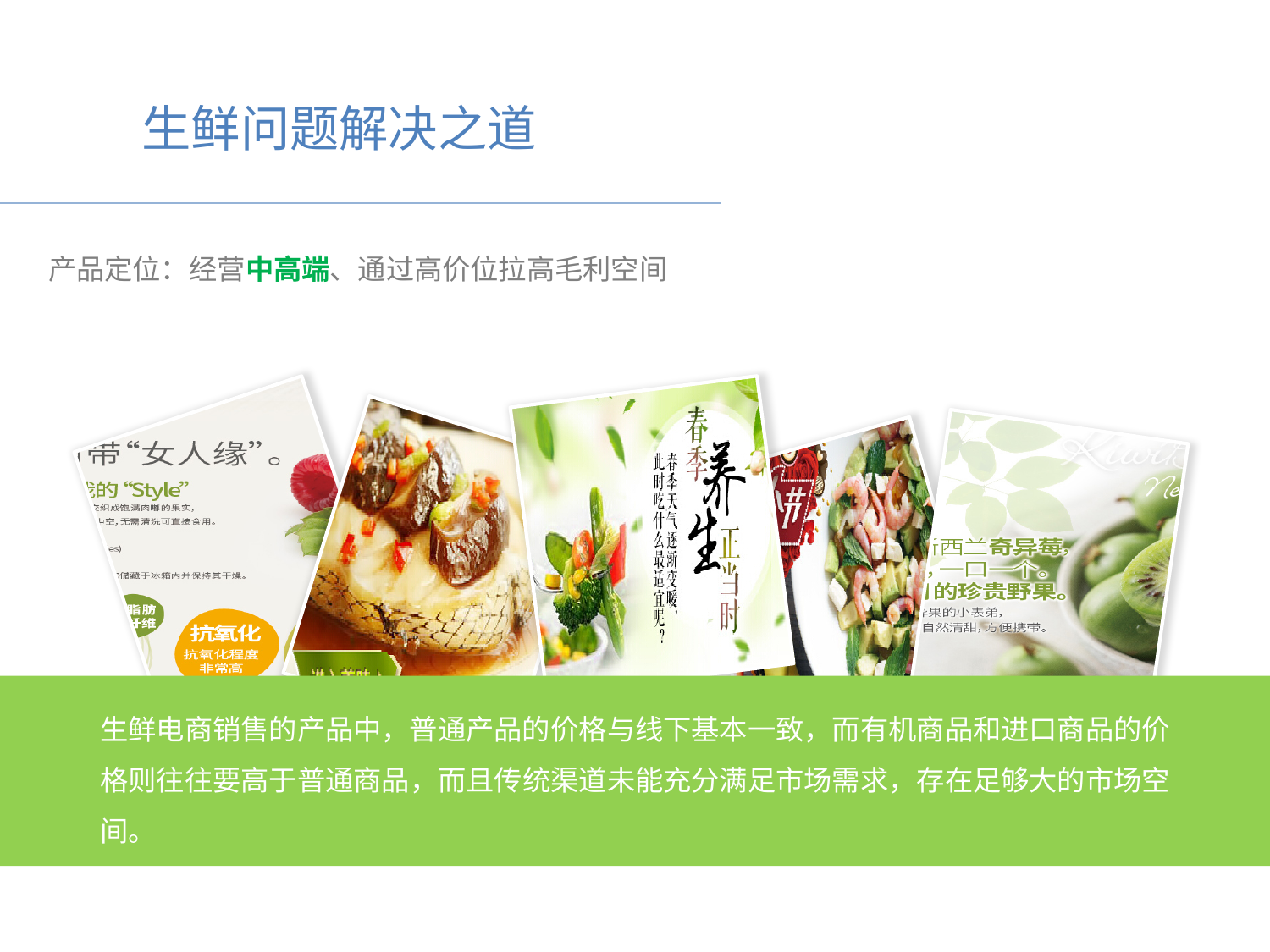

生鲜问题解决之道
  产品定位：经营中高端、通过高价位拉高毛利空间

生鲜电商销售的产品中，普通产品的价格与线下基本一致，而有机商品和进口商品的价格则往往要高于普通商品，而且传统渠道未能充分满足市场需求，存在足够大的市场空间。